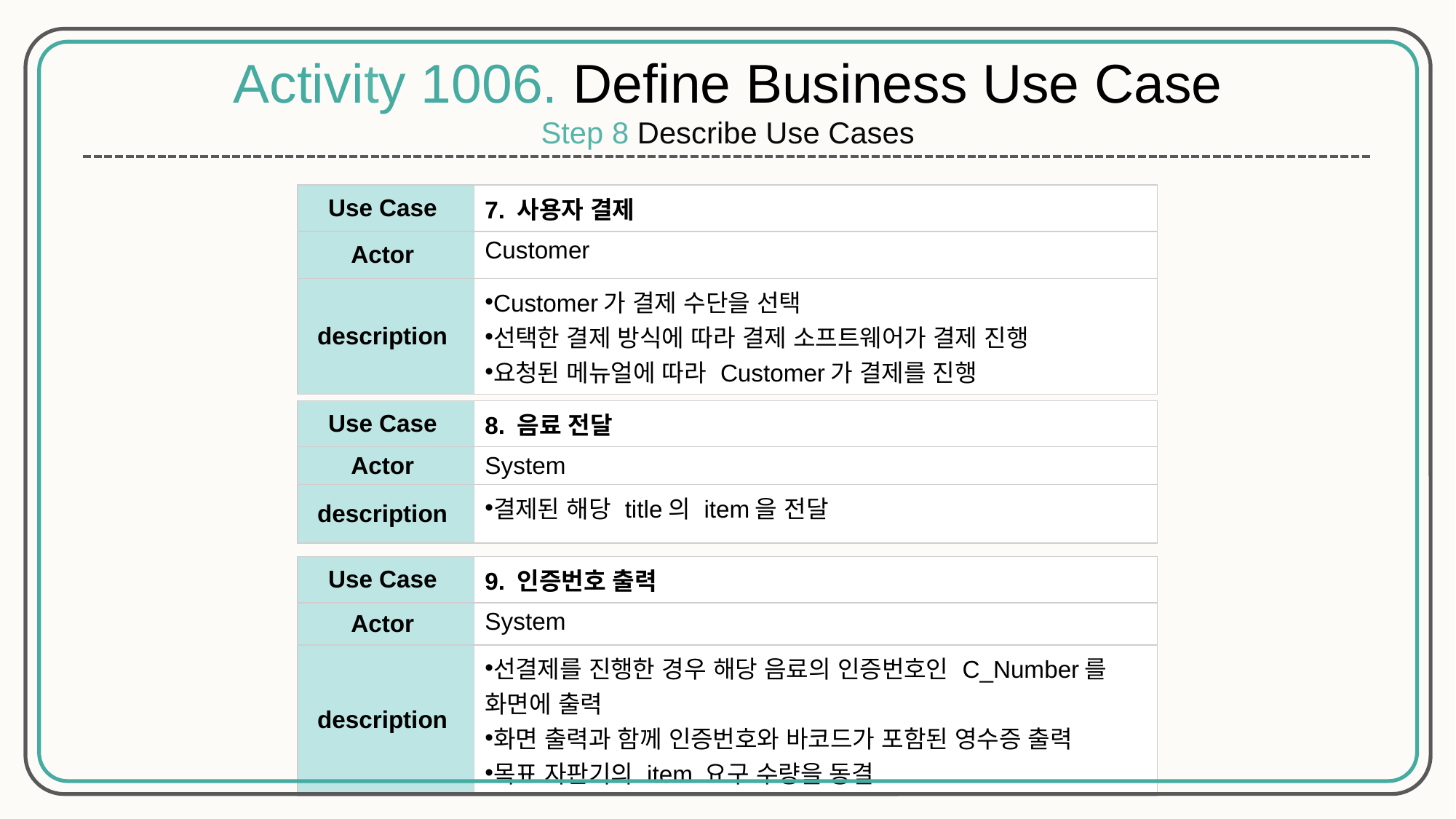

Activity 1006. Define Business Use Case
Step 8 Describe Use Cases
| Use Case | 7. 사용자 결제 |
| --- | --- |
| Actor | Customer |
| description | Customer가 결제 수단을 선택  선택한 결제 방식에 따라 결제 소프트웨어가 결제 진행  요청된 메뉴얼에 따라 Customer가 결제를 진행 |
| Use Case | 8. 음료 전달 |
| --- | --- |
| Actor | System |
| description | 결제된 해당 title의 item을 전달 |
| Use Case | 9. 인증번호 출력 |
| --- | --- |
| Actor | System |
| description | 선결제를 진행한 경우 해당 음료의 인증번호인 C\_Number를 화면에 출력  화면 출력과 함께 인증번호와 바코드가 포함된 영수증 출력  목표 자판기의 item 요구 수량을 동결 |